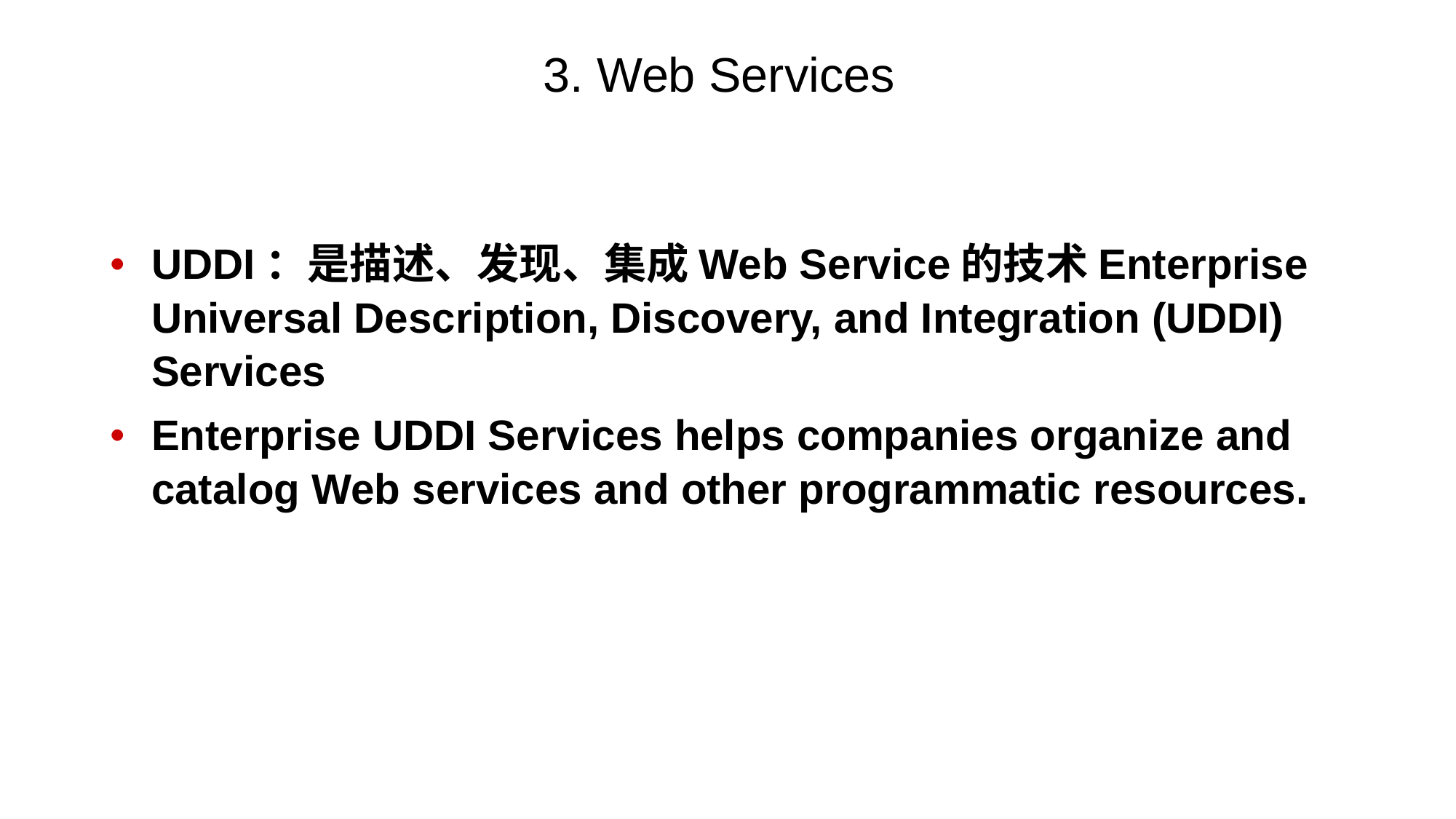

# 3. Web Services
UDDI：是描述、发现、集成Web Service的技术Enterprise Universal Description, Discovery, and Integration (UDDI) Services
Enterprise UDDI Services helps companies organize and catalog Web services and other programmatic resources.